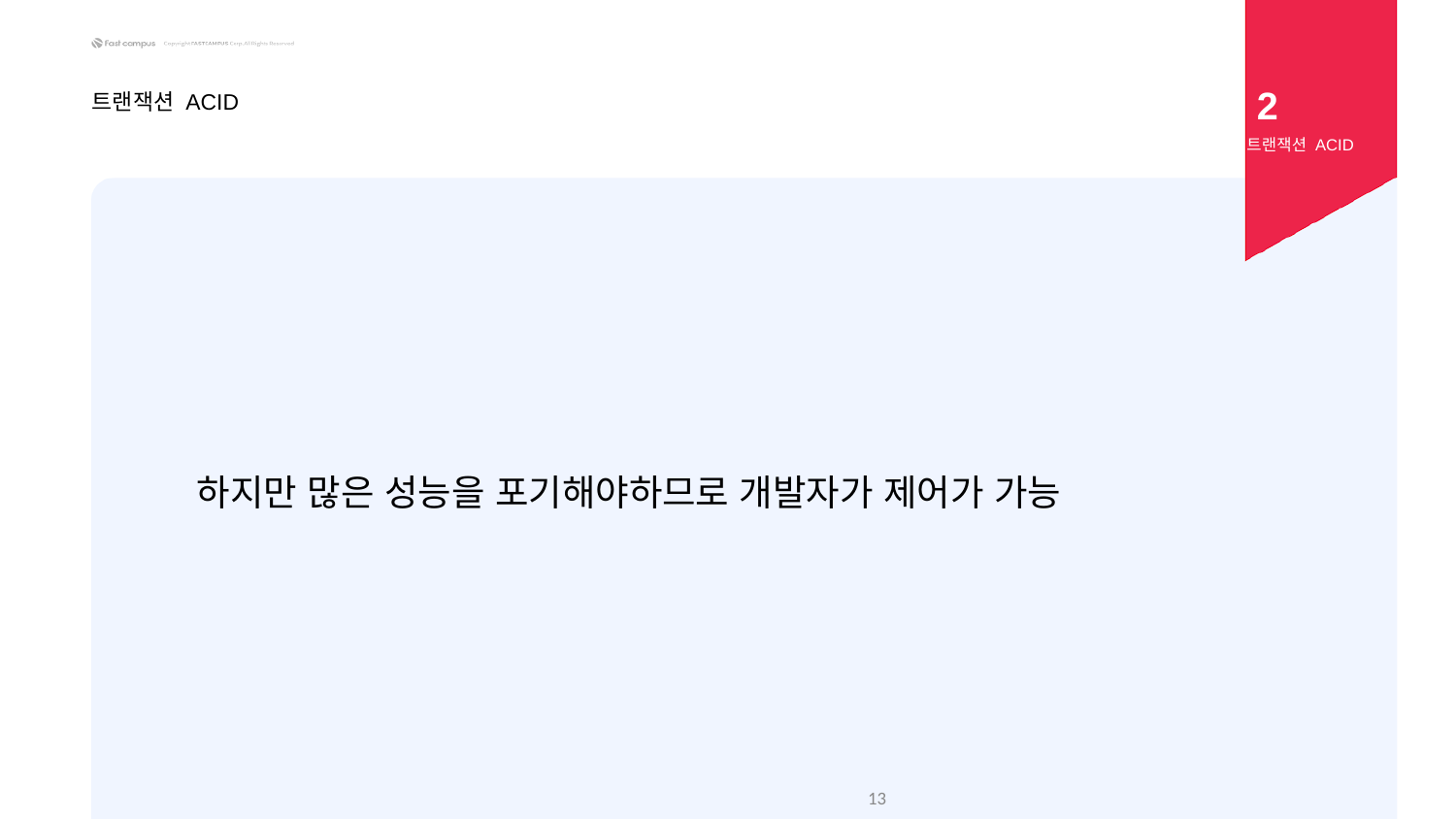

2
트랜잭션 ACID
트랜잭션 ACID
하지만 많은 성능을 포기해야하므로 개발자가 제어가 가능
13